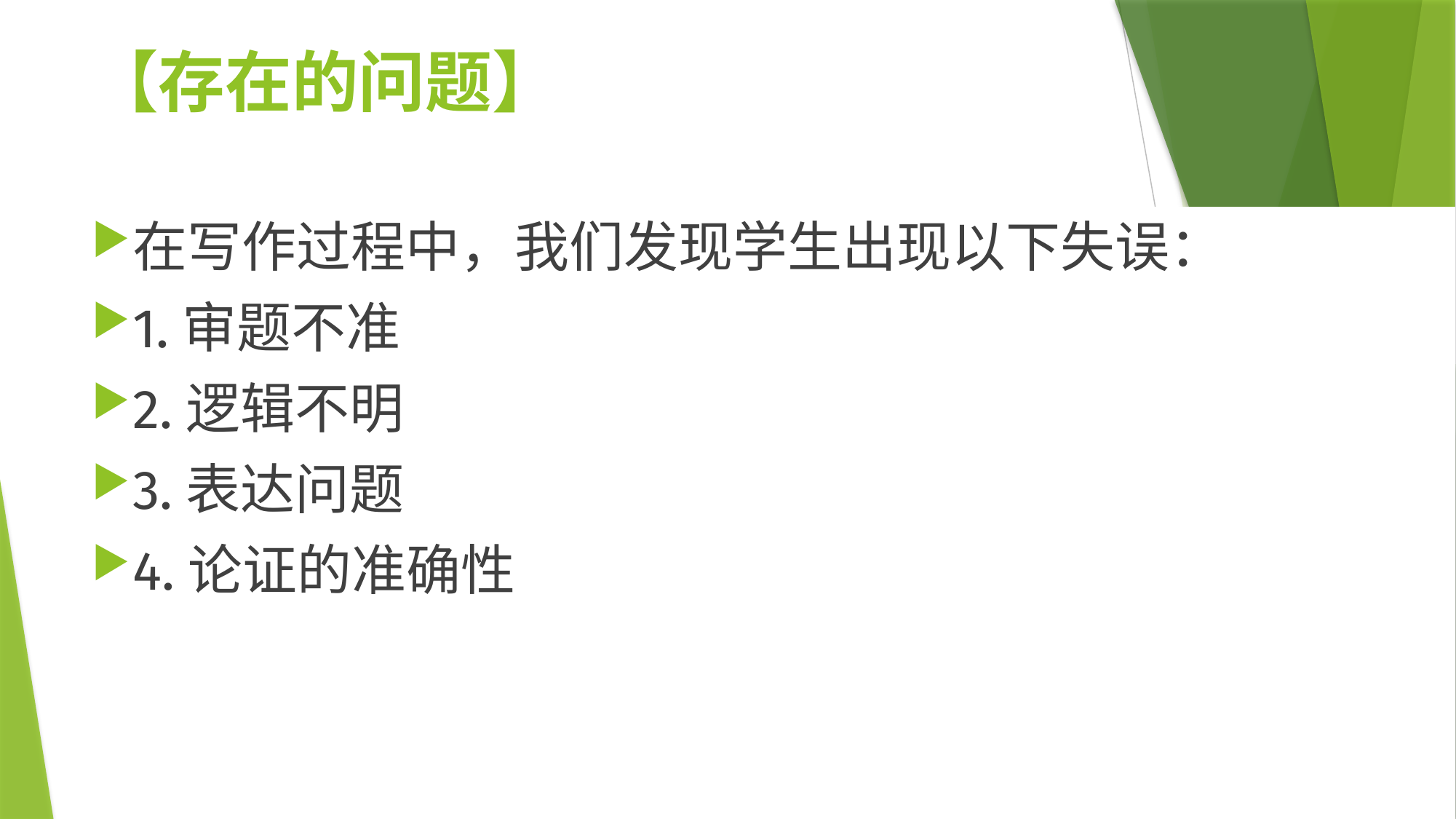

# 【存在的问题】
在写作过程中，我们发现学生出现以下失误：
1.审题不准
2.逻辑不明
3.表达问题
4.论证的准确性